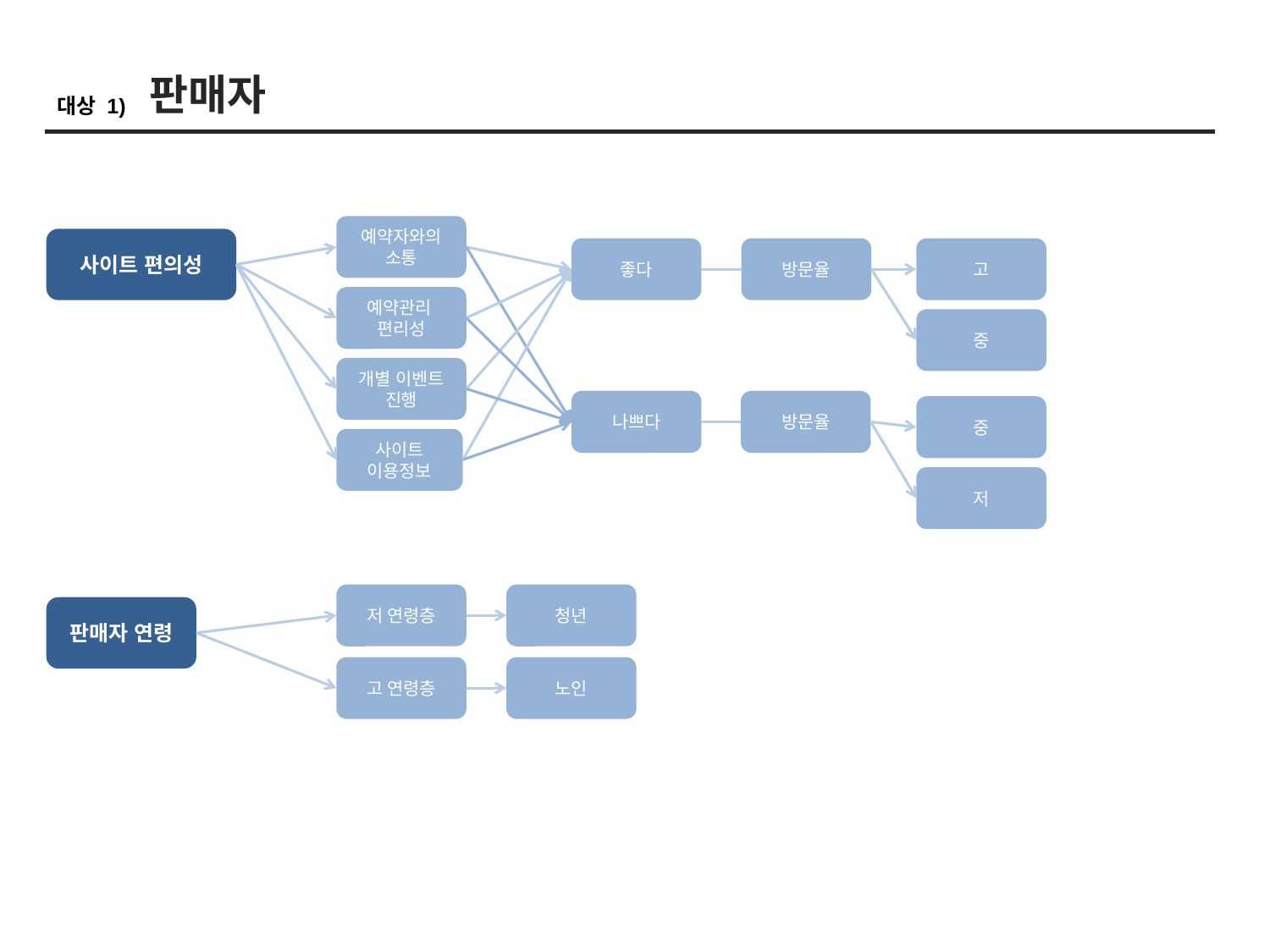

판매자
대상 1)
예약자와의 소통
사이트 편의성
좋다
방문율
고
예약관리
편리성
중
개별 이벤트 진행
나쁘다
방문율
중
사이트
이용정보
저
저 연령층
청년
판매자 연령
고 연령층
노인